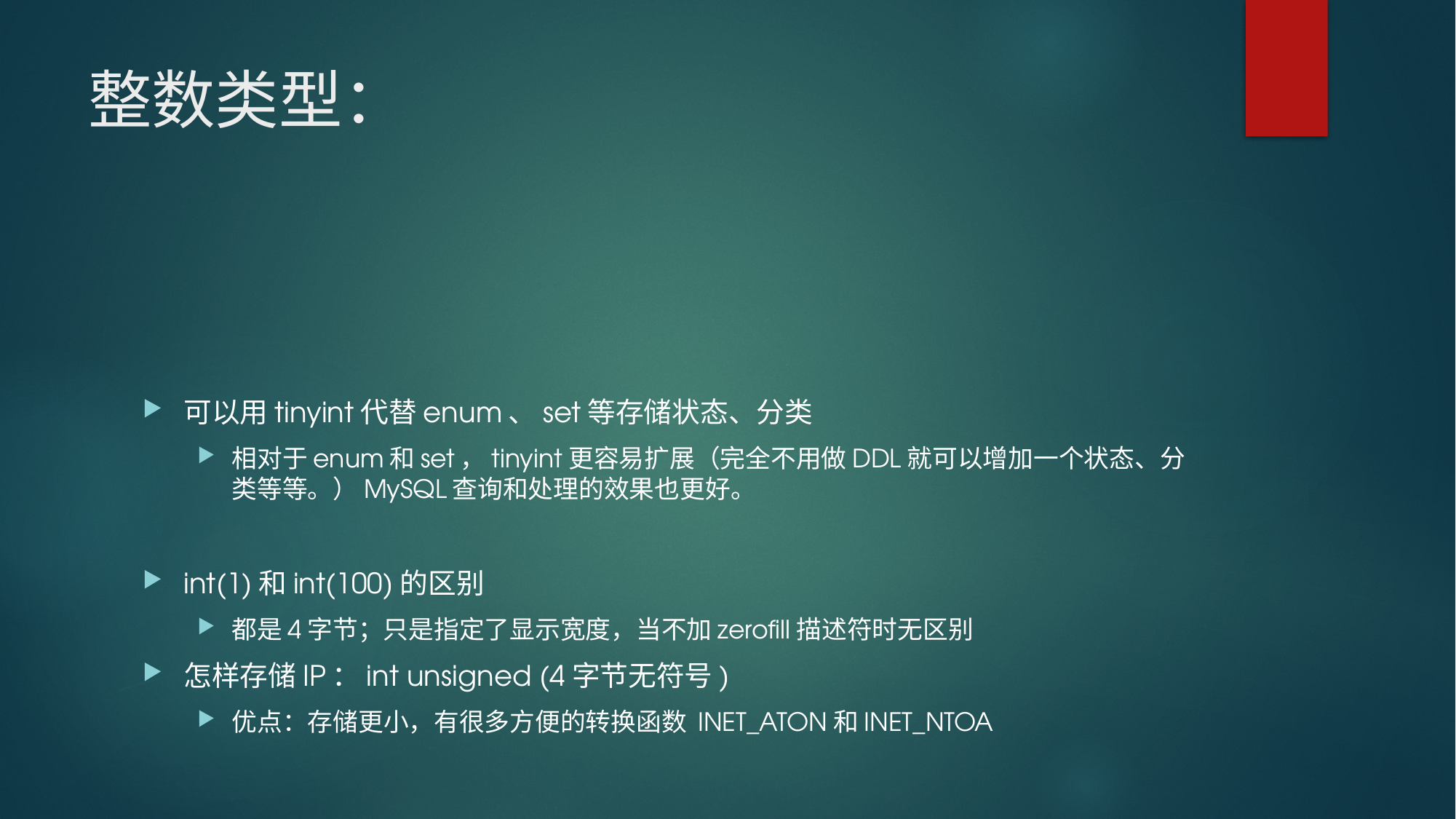

# 整数类型：

可以用tinyint代替enum、set等存储状态、分类
相对于enum和set，tinyint更容易扩展（完全不用做DDL就可以增加一个状态、分类等等。）MySQL查询和处理的效果也更好。

int(1)和int(100)的区别
都是4字节；只是指定了显示宽度，当不加zerofill描述符时无区别
怎样存储IP：int unsigned (4字节无符号)
优点：存储更小，有很多方便的转换函数 INET_ATON和INET_NTOA